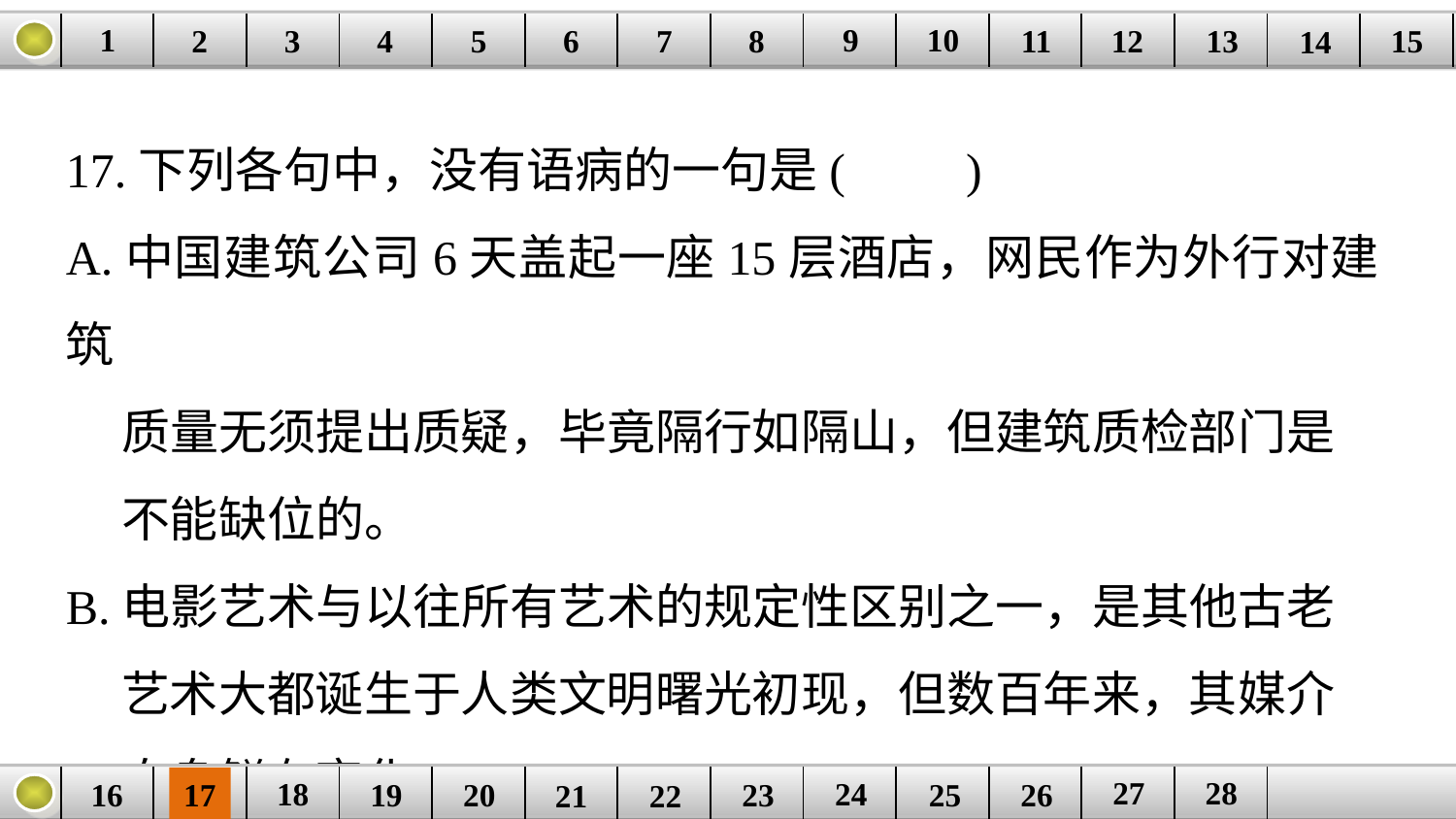

9
10
1
3
4
5
6
8
11
2
12
15
|  |  |  |  |  |  |  |  |  |  |  |  |  |  |  |
| --- | --- | --- | --- | --- | --- | --- | --- | --- | --- | --- | --- | --- | --- | --- |
7
13
14

17.下列各句中，没有语病的一句是(　　)
A.中国建筑公司6天盖起一座15层酒店，网民作为外行对建筑
    质量无须提出质疑，毕竟隔行如隔山，但建筑质检部门是
    不能缺位的。
B.电影艺术与以往所有艺术的规定性区别之一，是其他古老
    艺术大都诞生于人类文明曙光初现，但数百年来，其媒介
    自身鲜有变化。

27
28
18
24
16
25
26
|  |  |  |  |  |  |  |  |  |  |  |  |  |
| --- | --- | --- | --- | --- | --- | --- | --- | --- | --- | --- | --- | --- |
23
17
19
20
21
22